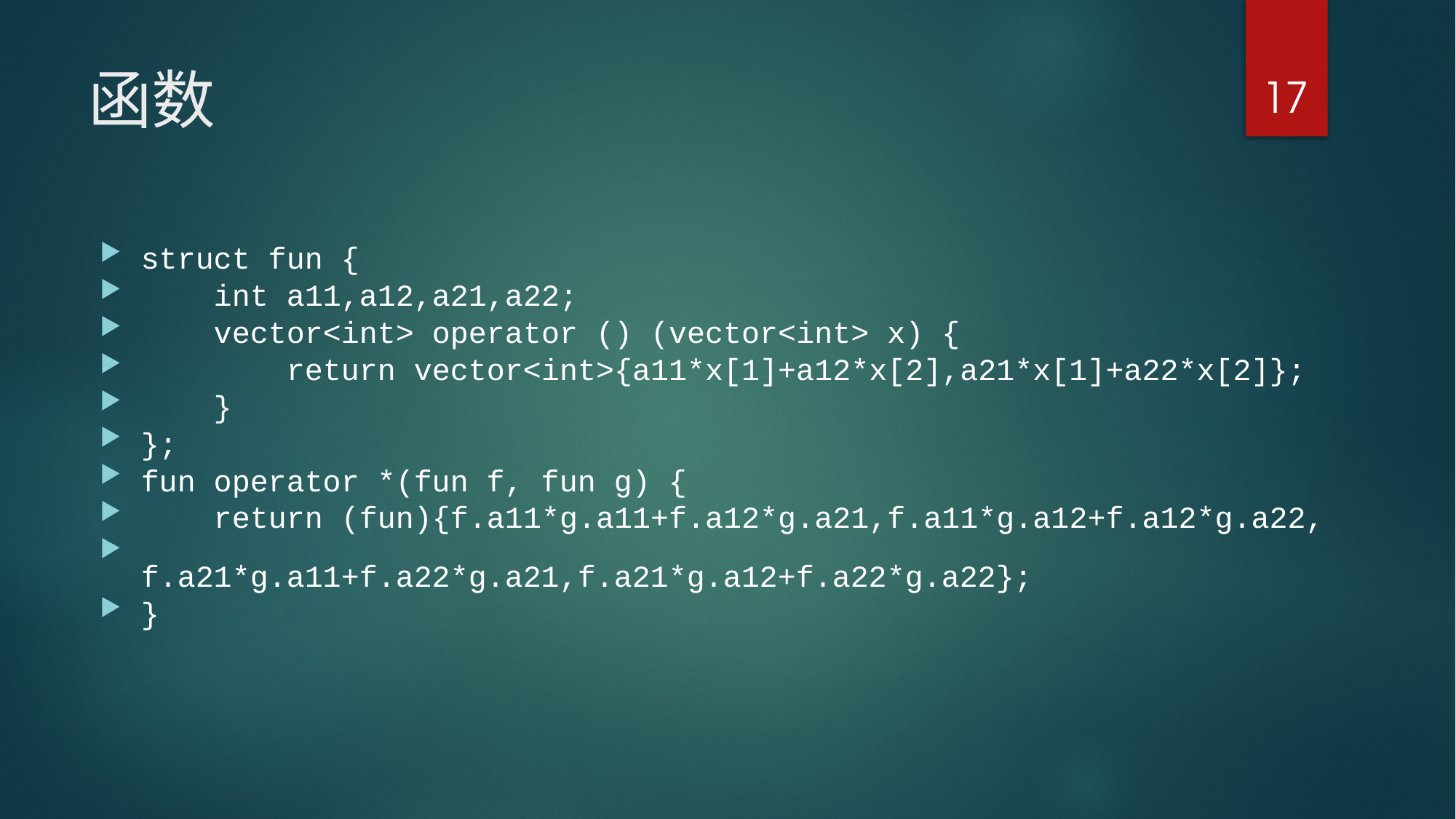

17
# 函数
struct fun {
    int a11,a12,a21,a22;
    vector<int> operator () (vector<int> x) {
        return vector<int>{a11*x[1]+a12*x[2],a21*x[1]+a22*x[2]};
    }
};
fun operator *(fun f, fun g) {
    return (fun){f.a11*g.a11+f.a12*g.a21,f.a11*g.a12+f.a12*g.a22,
                 f.a21*g.a11+f.a22*g.a21,f.a21*g.a12+f.a22*g.a22};
}